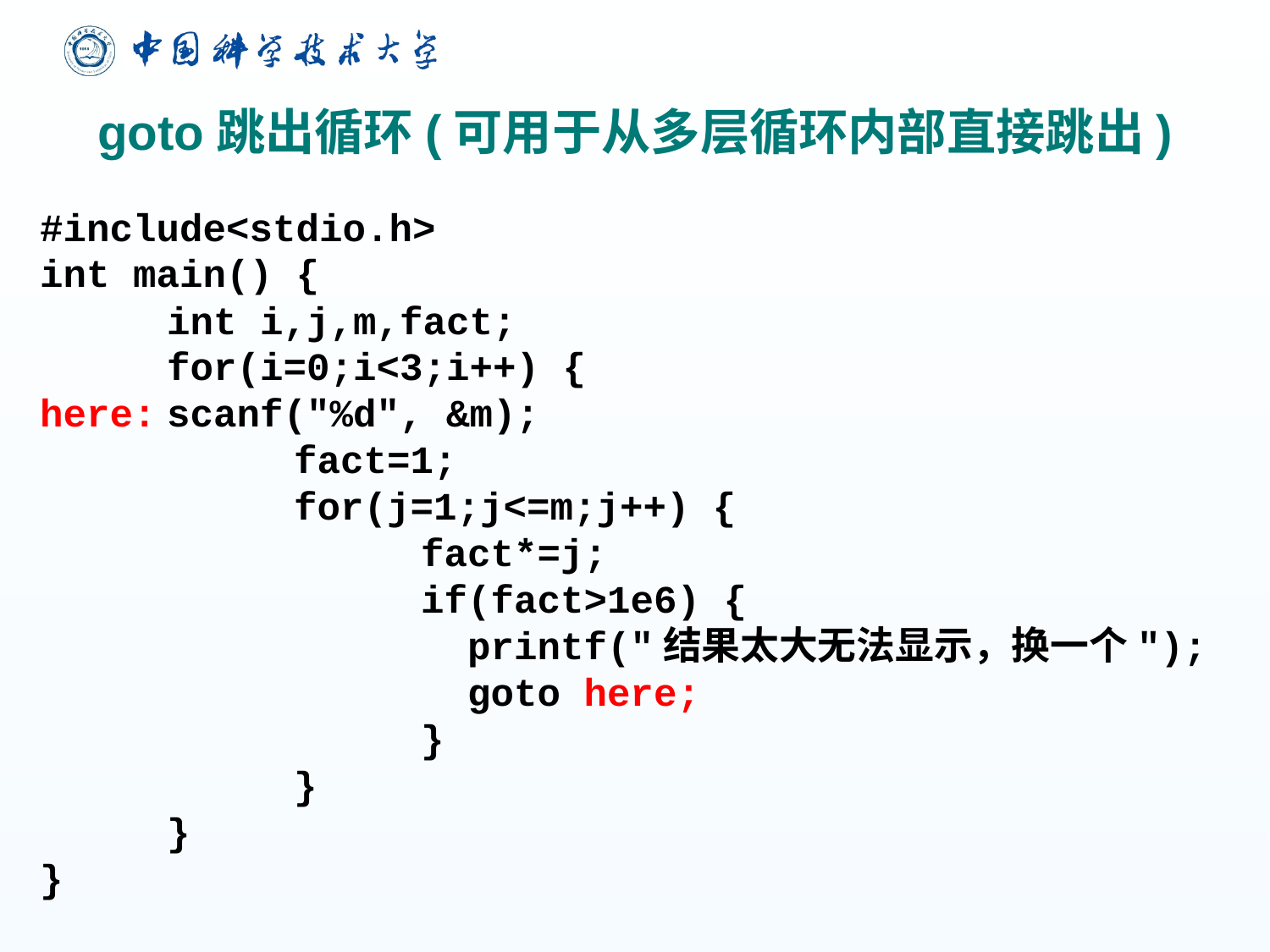

# goto跳出循环(可用于从多层循环内部直接跳出)
#include<stdio.h>
int main() {
	int i,j,m,fact;
	for(i=0;i<3;i++) {
here:	scanf("%d", &m);
		fact=1;
		for(j=1;j<=m;j++) {
			fact*=j;
			if(fact>1e6) {
			  printf("结果太大无法显示，换一个");
			  goto here;
			}
		}
	}
}